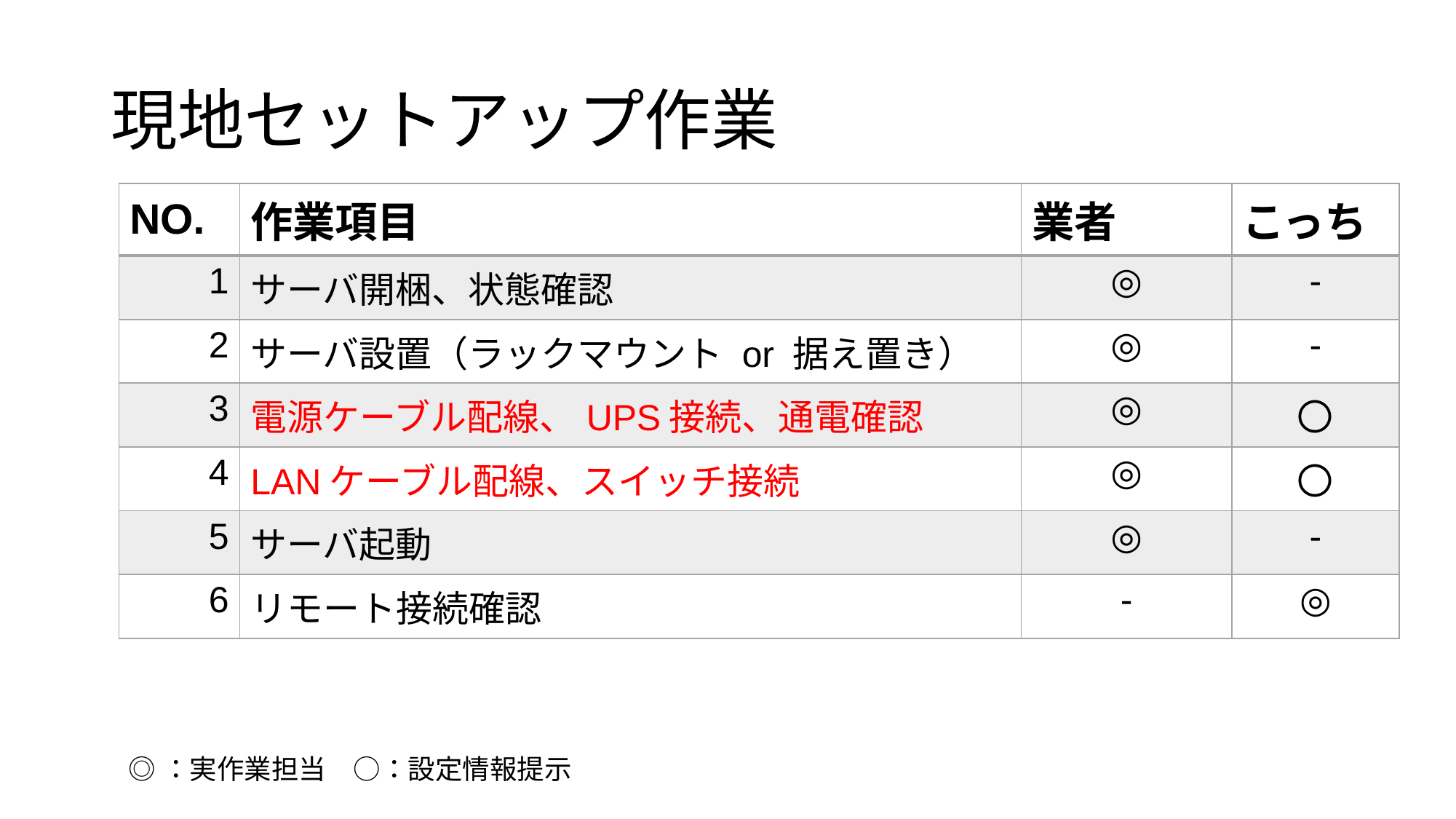

# 現地セットアップ作業
| NO. | 作業項目 | 業者 | こっち |
| --- | --- | --- | --- |
| 1 | サーバ開梱、状態確認 | ◎ | - |
| 2 | サーバ設置（ラックマウント or 据え置き） | ◎ | - |
| 3 | 電源ケーブル配線、UPS接続、通電確認 | ◎ | 〇 |
| 4 | LANケーブル配線、スイッチ接続 | ◎ | 〇 |
| 5 | サーバ起動 | ◎ | - |
| 6 | リモート接続確認 | - | ◎ |
◎：実作業担当　○：設定情報提示